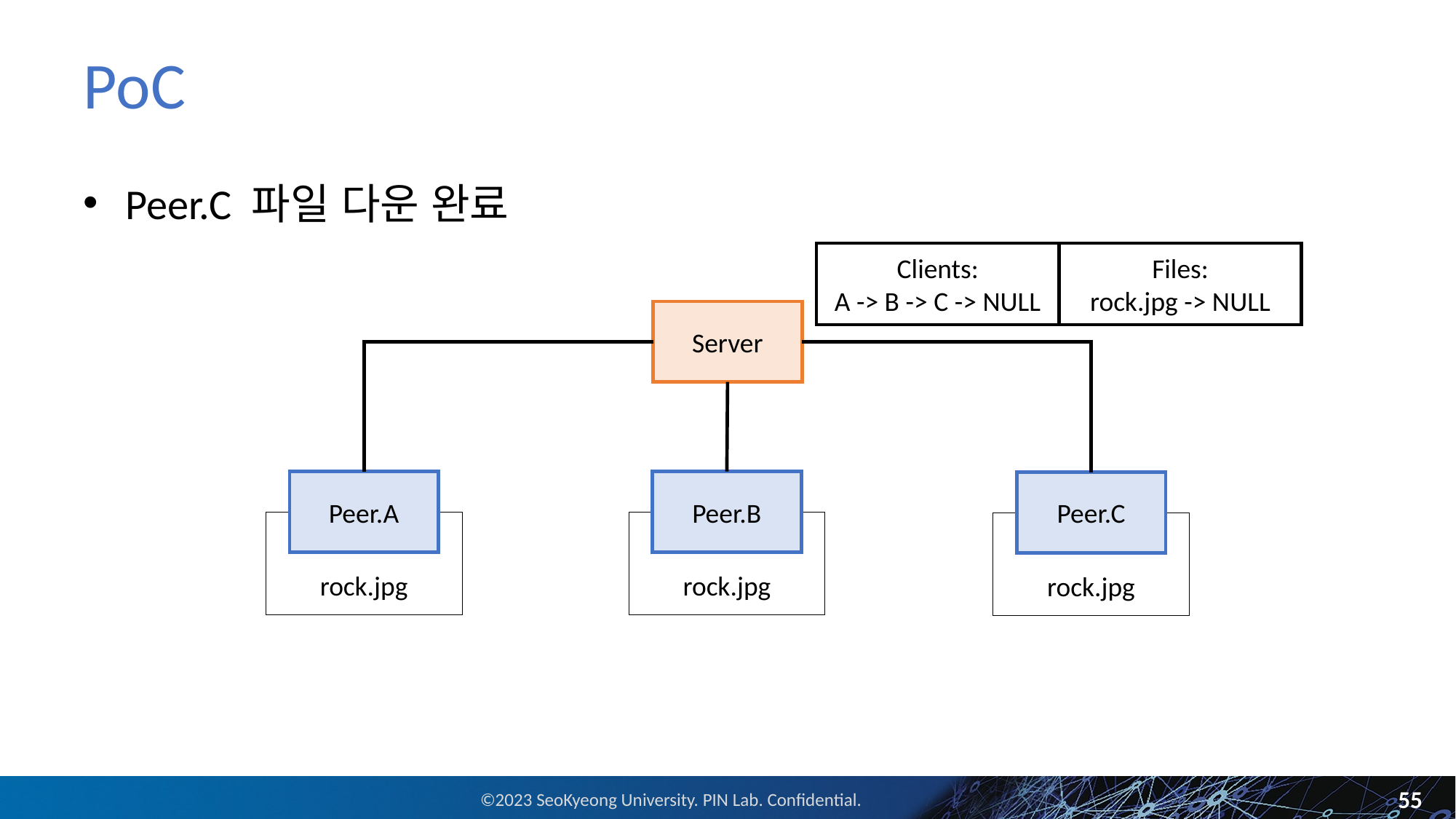

# PoC
Peer.C 파일 다운 완료
Clients:
A -> B -> C -> NULL
Files:
rock.jpg -> NULL
Server
Peer.A

rock.jpg
Peer.B

Peer.C

rock.jpg
rock.jpg
55